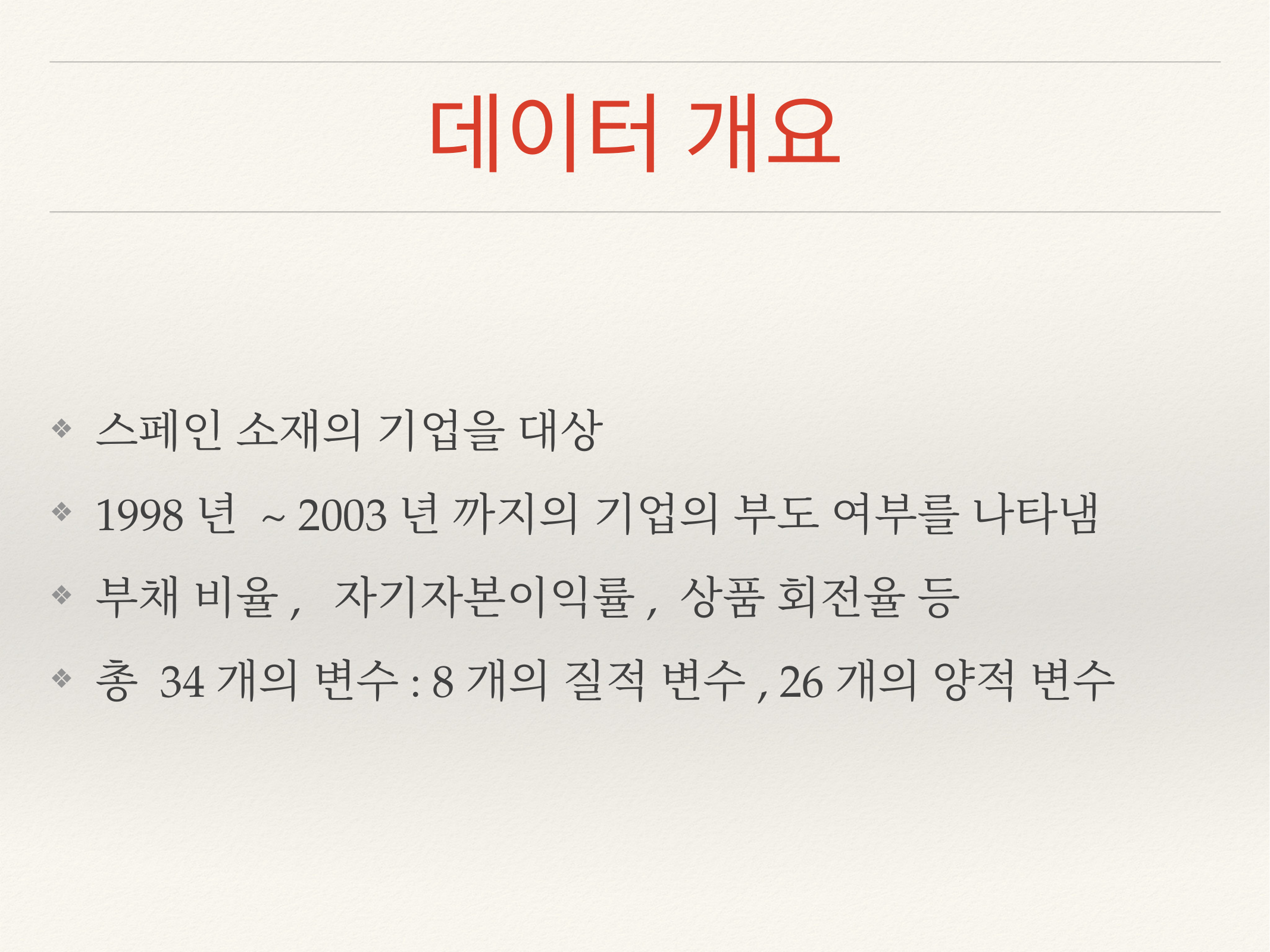

# 데이터 개요
스페인 소재의 기업을 대상
1998년 ~ 2003년 까지의 기업의 부도 여부를 나타냄
부채 비율,  자기자본이익률, 상품 회전율 등
총 34개의 변수: 8개의 질적 변수, 26개의 양적 변수